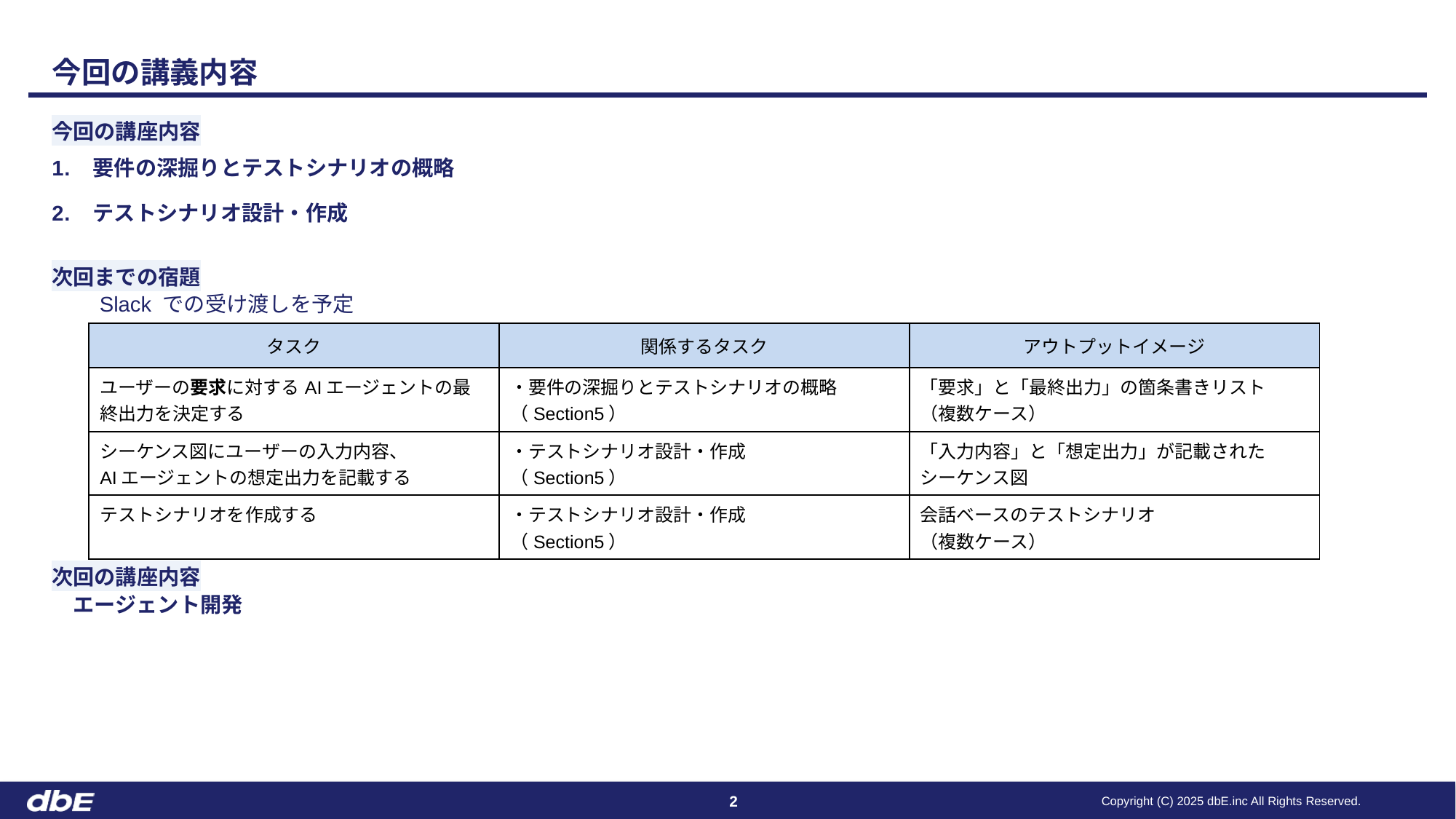

# 今回の講義内容
今回の講座内容
要件の深掘りとテストシナリオの概略
テストシナリオ設計・作成

次回までの宿題
　　Slack での受け渡しを予定

次回の講座内容
　エージェント開発
| タスク | 関係するタスク | アウトプットイメージ |
| --- | --- | --- |
| ユーザーの要求に対するAIエージェントの最終出力を決定する | ・要件の深掘りとテストシナリオの概略（Section5） | 「要求」と「最終出力」の箇条書きリスト （複数ケース） |
| シーケンス図にユーザーの入力内容、 AIエージェントの想定出力を記載する | ・テストシナリオ設計・作成 （Section5） | 「入力内容」と「想定出力」が記載された シーケンス図 |
| テストシナリオを作成する | ・テストシナリオ設計・作成 （Section5） | 会話ベースのテストシナリオ （複数ケース） |
Copyright (C) 2025 dbE.inc All Rights Reserved.
2